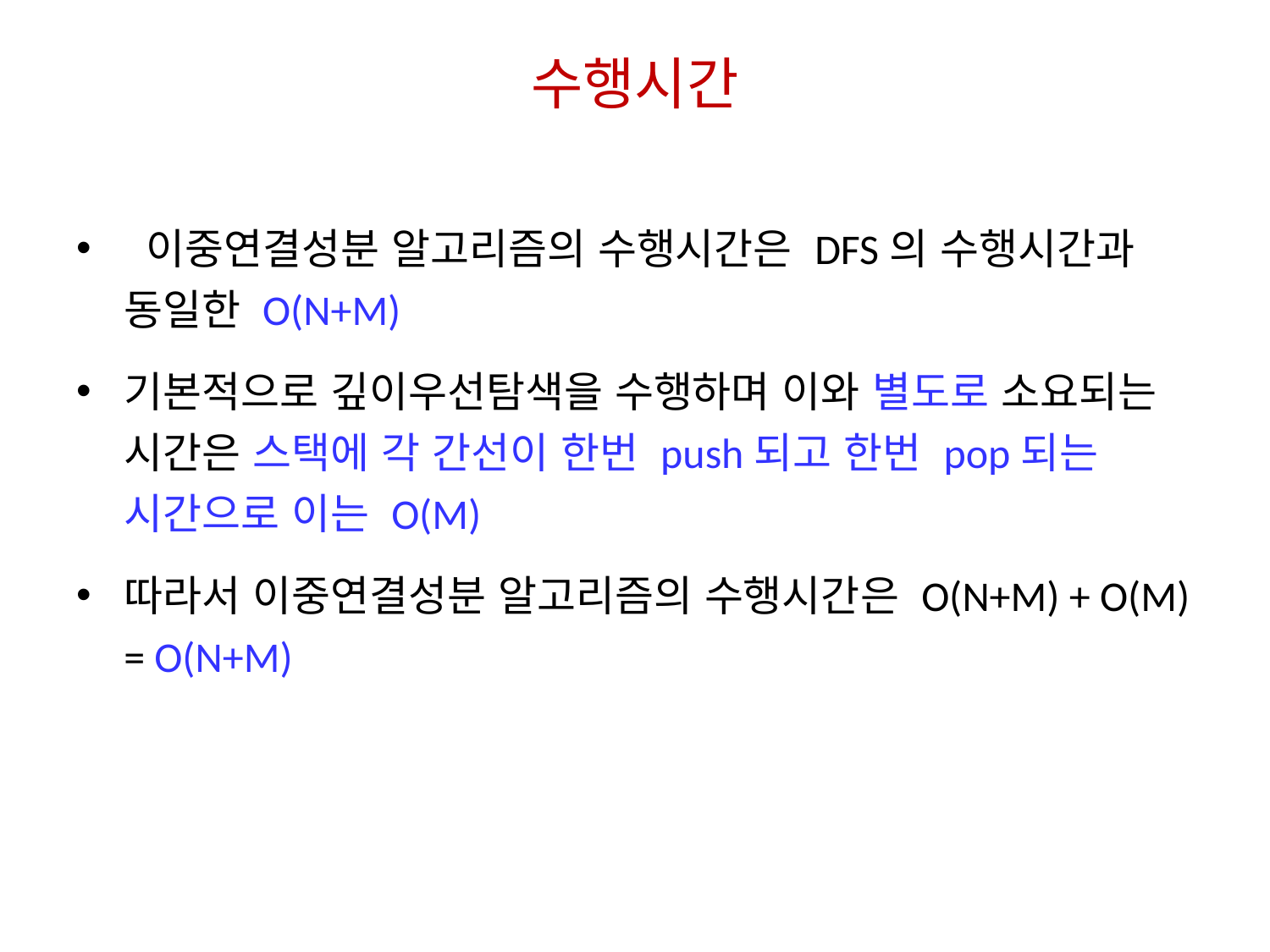

# 수행시간
 이중연결성분 알고리즘의 수행시간은 DFS의 수행시간과 동일한 O(N+M)
기본적으로 깊이우선탐색을 수행하며 이와 별도로 소요되는 시간은 스택에 각 간선이 한번 push되고 한번 pop되는 시간으로 이는 O(M)
따라서 이중연결성분 알고리즘의 수행시간은 O(N+M) + O(M) = O(N+M)